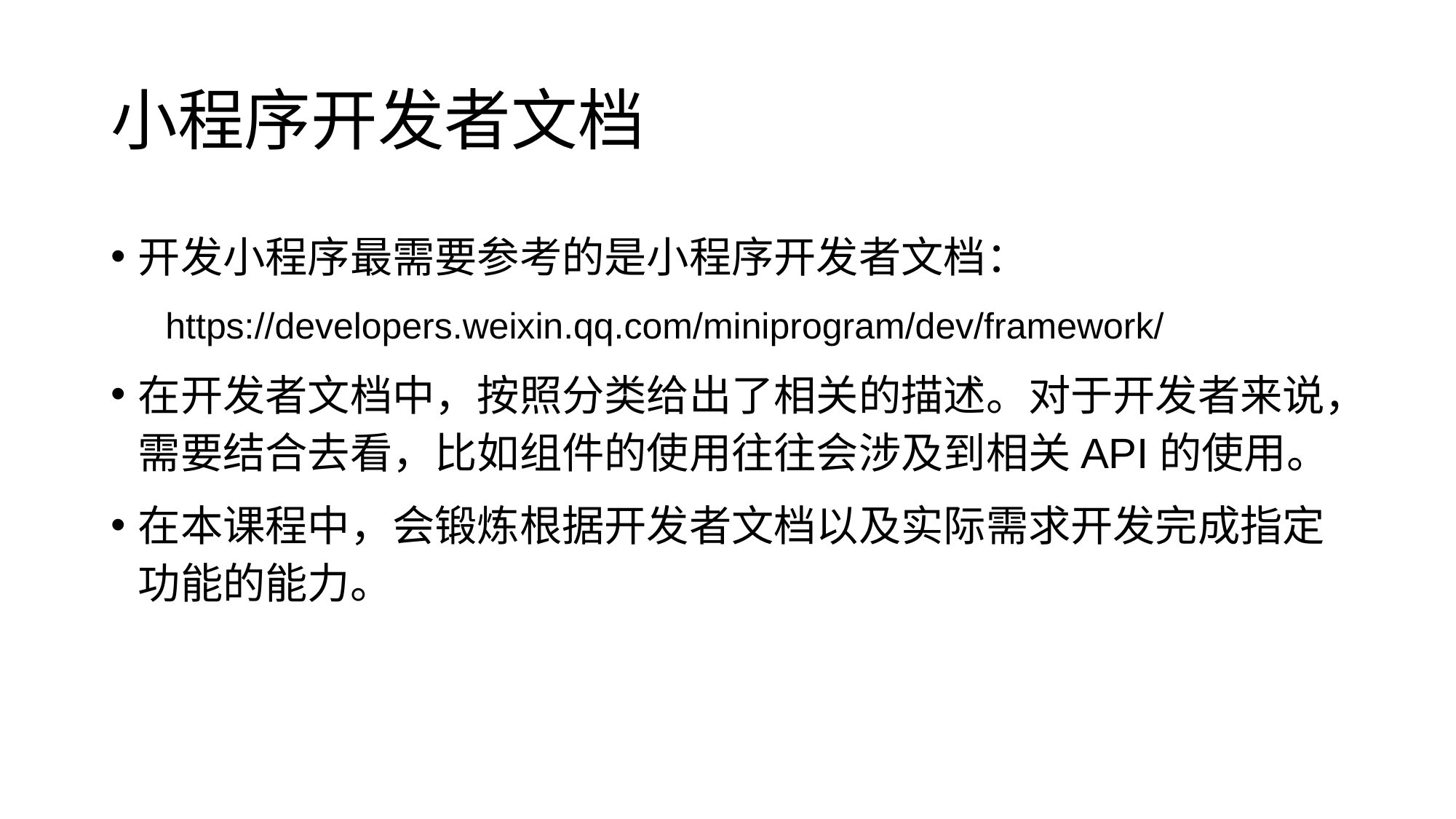

# 小程序开发者文档
开发小程序最需要参考的是小程序开发者文档：
https://developers.weixin.qq.com/miniprogram/dev/framework/
在开发者文档中，按照分类给出了相关的描述。对于开发者来说，需要结合去看，比如组件的使用往往会涉及到相关API的使用。
在本课程中，会锻炼根据开发者文档以及实际需求开发完成指定功能的能力。